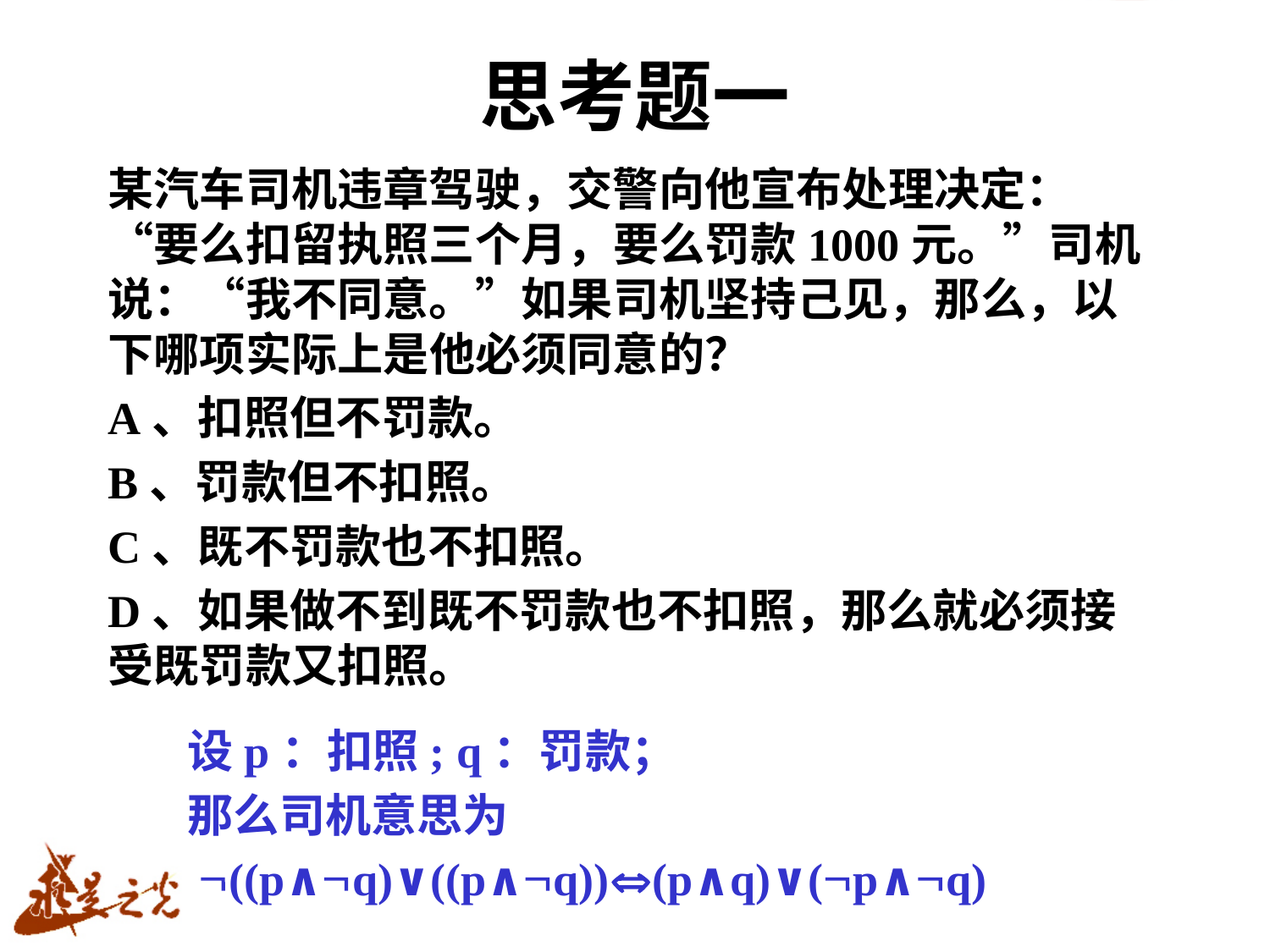

# 思考题一
某汽车司机违章驾驶，交警向他宣布处理决定：“要么扣留执照三个月，要么罚款1000元。”司机说：“我不同意。”如果司机坚持己见，那么，以下哪项实际上是他必须同意的？
A、扣照但不罚款。
B、罚款但不扣照。
C、既不罚款也不扣照。
D、如果做不到既不罚款也不扣照，那么就必须接受既罚款又扣照。
设p：扣照; q：罚款；
那么司机意思为
 ¬((p∧¬q)∨((p∧¬q))⇔(p∧q)∨(¬p∧¬q)
28